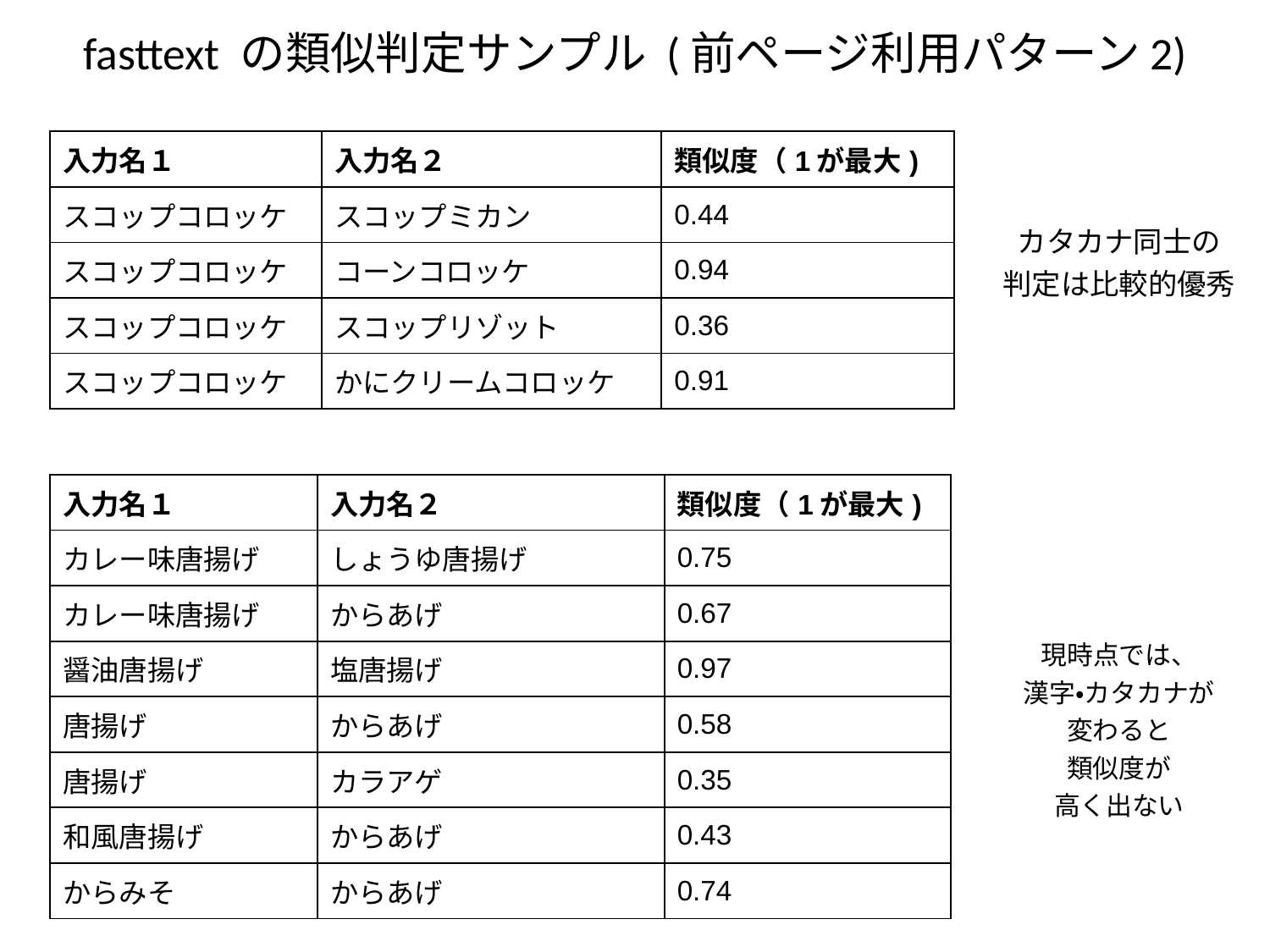

# fasttext の類似判定サンプル (前ページ利用パターン2)
| 入力名１ | 入力名２ | 類似度（1が最大) |
| --- | --- | --- |
| スコップコロッケ | スコップミカン | 0.44 |
| スコップコロッケ | コーンコロッケ | 0.94 |
| スコップコロッケ | スコップリゾット | 0.36 |
| スコップコロッケ | かにクリームコロッケ | 0.91 |
カタカナ同士の
判定は比較的優秀
| 入力名１ | 入力名２ | 類似度（1が最大) |
| --- | --- | --- |
| カレー味唐揚げ | しょうゆ唐揚げ | 0.75 |
| カレー味唐揚げ | からあげ | 0.67 |
| 醤油唐揚げ | 塩唐揚げ | 0.97 |
| 唐揚げ | からあげ | 0.58 |
| 唐揚げ | カラアゲ | 0.35 |
| 和風唐揚げ | からあげ | 0.43 |
| からみそ | からあげ | 0.74 |
現時点では、
漢字・カタカナが
変わると
類似度が
高く出ない